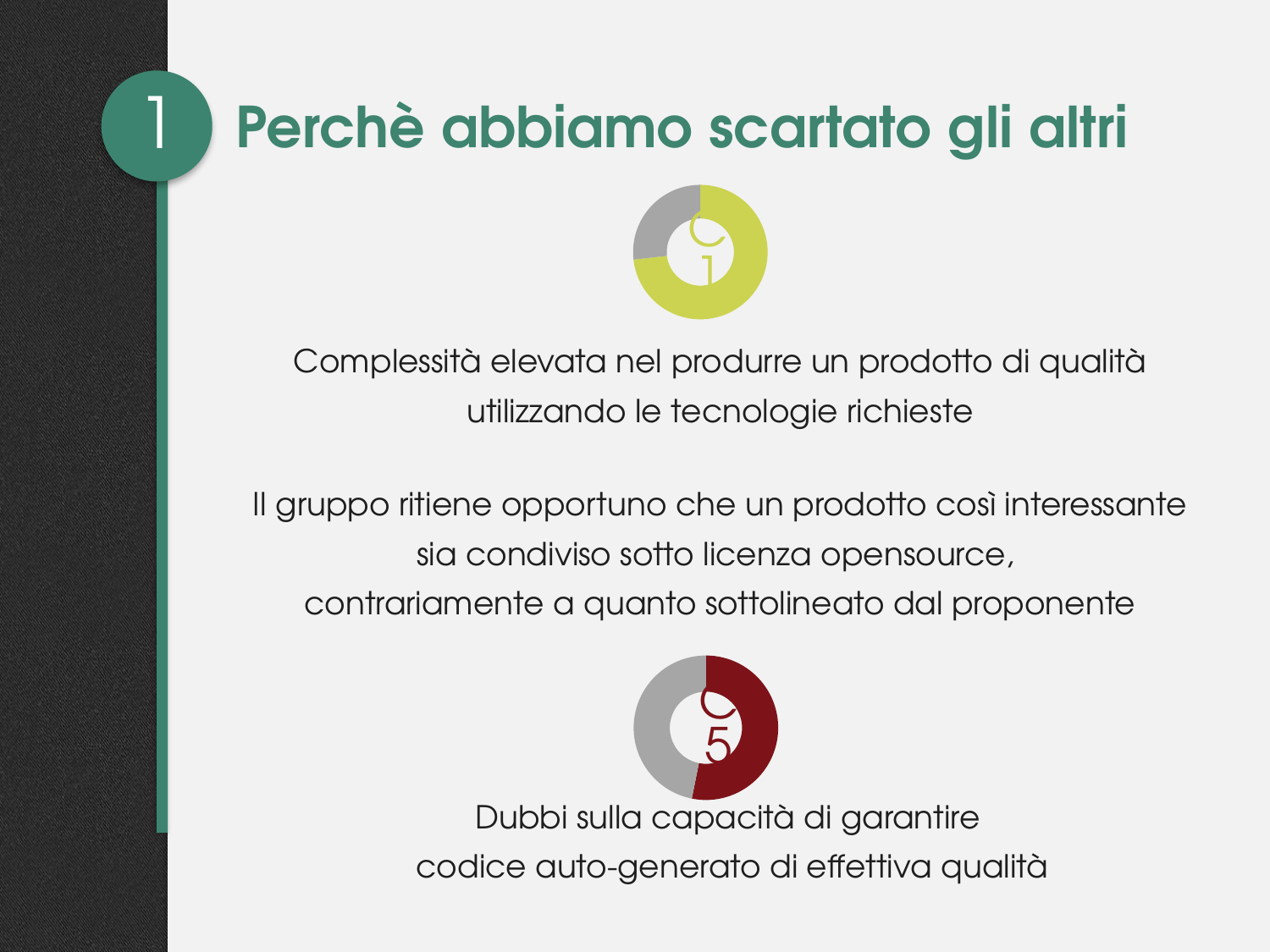

1
Perchè abbiamo scartato gli altri

### Chart

| Category | 列1 |
|---|---|
|  | 8.200000000000001 |
|  | 3.0 |
Complessità elevata nel produrre un prodotto di qualità utilizzando le tecnologie richieste

Il gruppo ritiene opportuno che un prodotto così interessante sia condiviso sotto licenza opensource,
contrariamente a quanto sottolineato dal proponente

### Chart

| Category | 列1 |
|---|---|
|  | 3.4 |
|  | 3.0 |
Dubbi sulla capacità di garantire
codice auto-generato di effettiva qualità